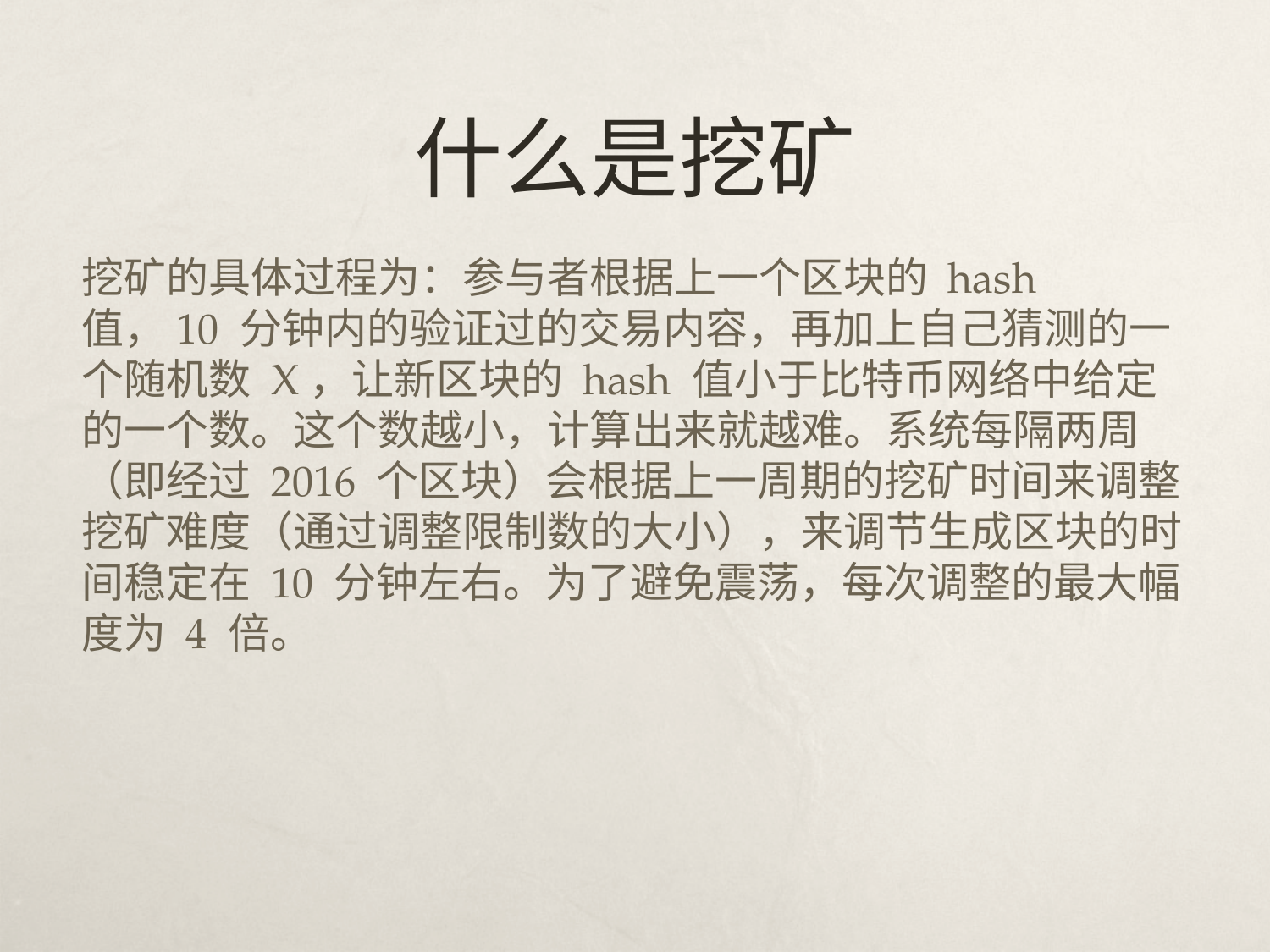

# 什么是挖矿
挖矿的具体过程为：参与者根据上一个区块的 hash 值，10 分钟内的验证过的交易内容，再加上自己猜测的一个随机数 X，让新区块的 hash 值小于比特币网络中给定的一个数。这个数越小，计算出来就越难。系统每隔两周（即经过 2016 个区块）会根据上一周期的挖矿时间来调整挖矿难度（通过调整限制数的大小），来调节生成区块的时间稳定在 10 分钟左右。为了避免震荡，每次调整的最大幅度为 4 倍。